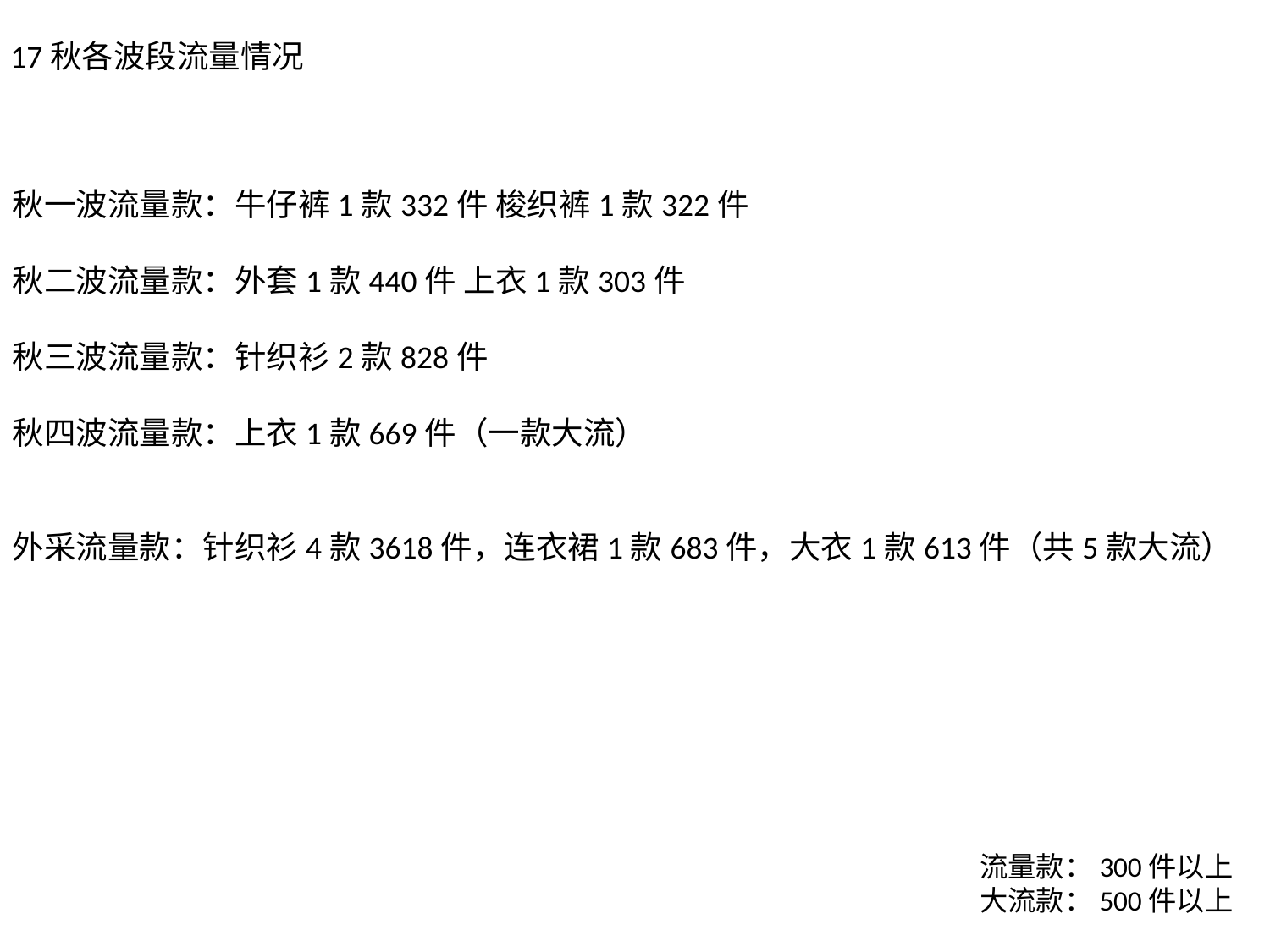

17秋各波段流量情况
秋一波流量款：牛仔裤1款332件 梭织裤1款322件

秋二波流量款：外套1款440件 上衣1款303件

秋三波流量款：针织衫2款828件

秋四波流量款：上衣1款669件（一款大流）

外采流量款：针织衫4款3618件，连衣裙1款683件，大衣1款613件（共5款大流）

流量款：300件以上
大流款：500件以上